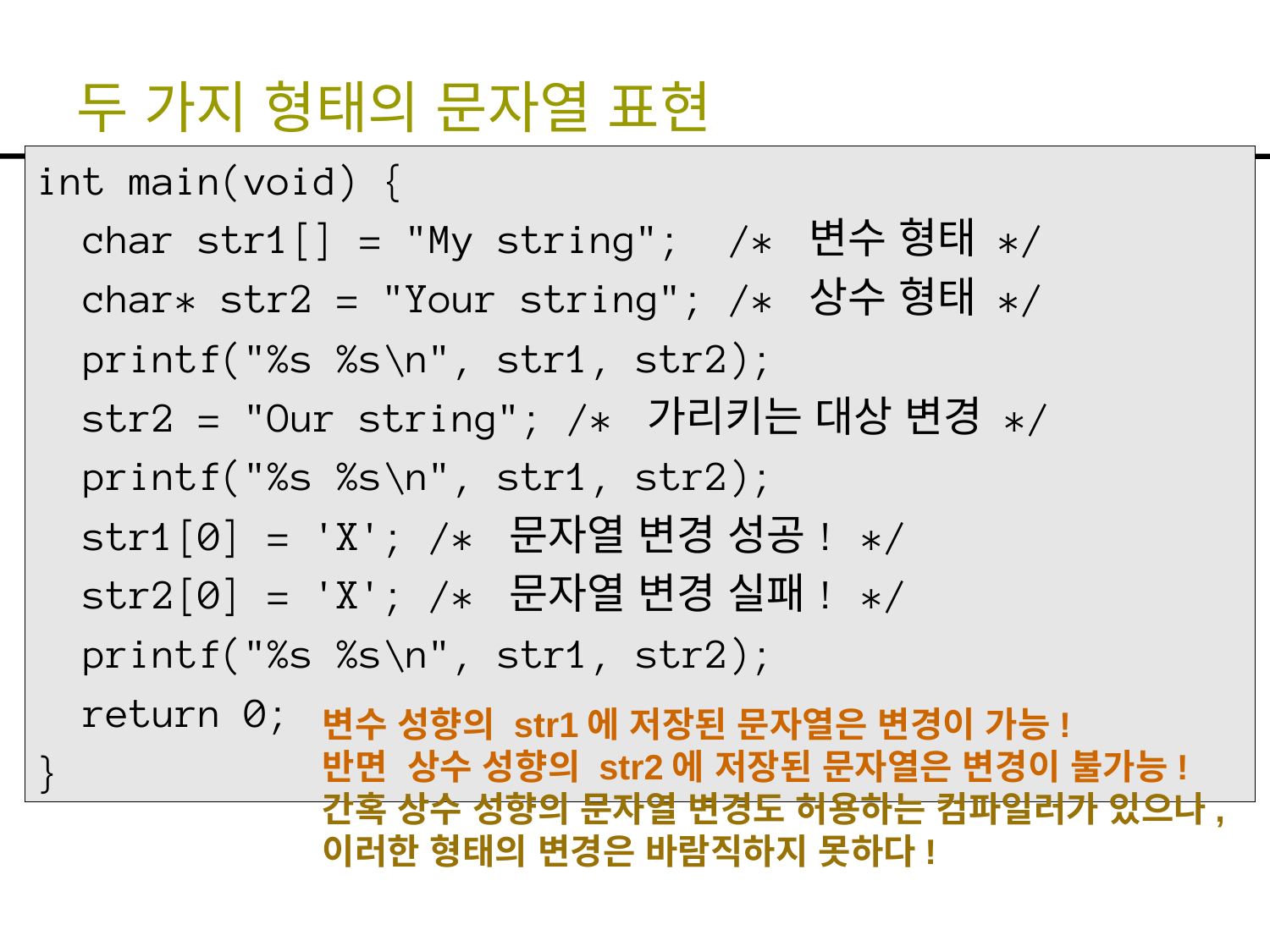

# 두 가지 형태의 문자열 표현
int main(void) {
  char str1[] = "My string";  /* 변수 형태 */
  char* str2 = "Your string"; /* 상수 형태 */
  printf("%s %s\n", str1, str2);
  str2 = "Our string"; /* 가리키는 대상 변경 */
  printf("%s %s\n", str1, str2);
  str1[0] = 'X'; /* 문자열 변경 성공! */
  str2[0] = 'X'; /* 문자열 변경 실패! */
  printf("%s %s\n", str1, str2);
  return 0;
}

변수 성향의 str1에 저장된 문자열은 변경이 가능!
반면  상수 성향의 str2에 저장된 문자열은 변경이 불가능!
간혹 상수 성향의 문자열 변경도 허용하는 컴파일러가 있으나, 이러한 형태의 변경은 바람직하지 못하다!